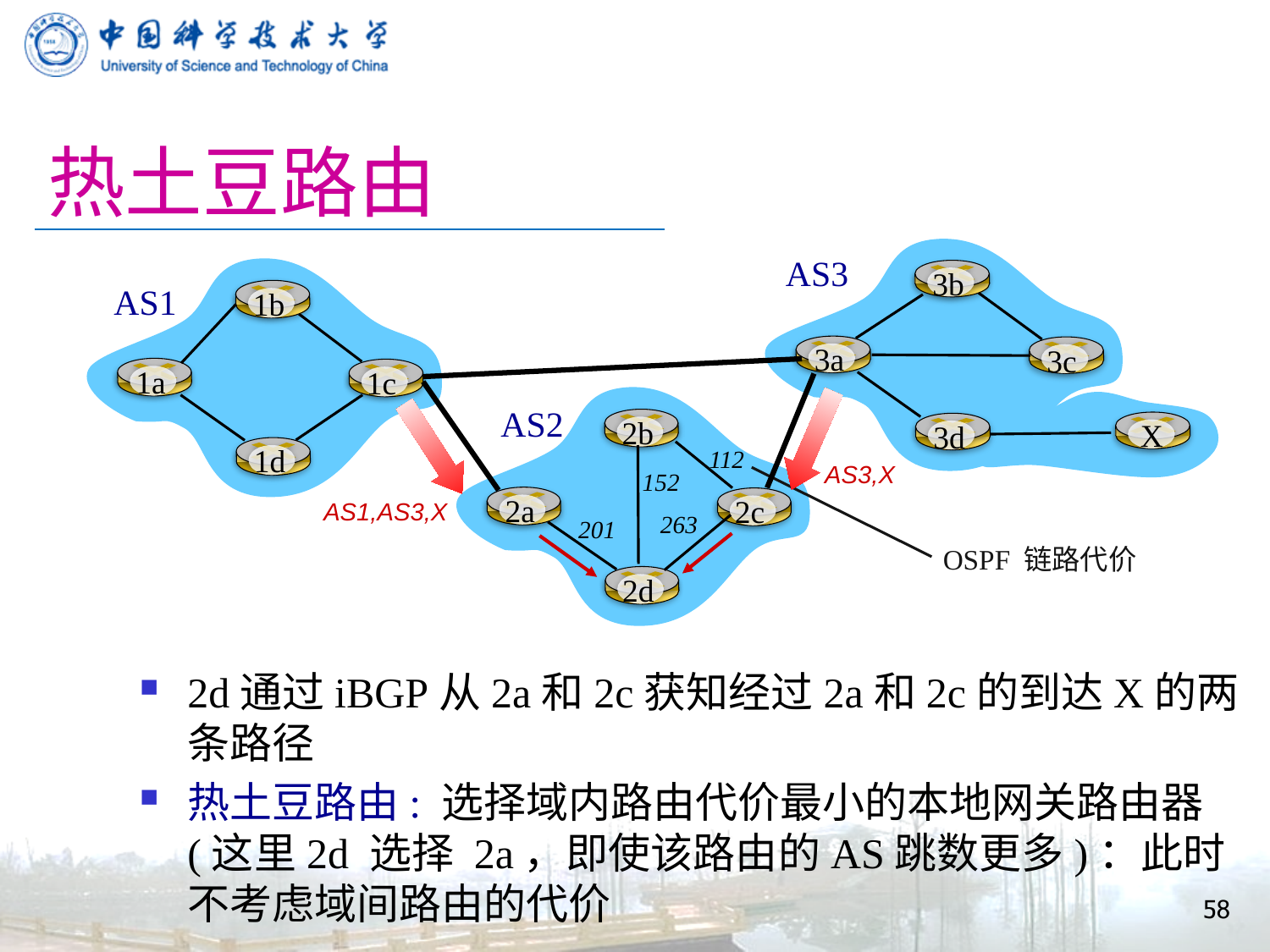

# 热土豆路由

AS3
3b

1b

1a

1c

1d

AS1
3a

3c

AS3,X

  X

AS2

AS1,AS3,X
2b

2a

2c

2d

3d

112
152
263
201
OSPF 链路代价
2d通过iBGP从2a和2c获知经过2a和2c的到达X的两条路径
热土豆路由: 选择域内路由代价最小的本地网关路由器 (这里2d 选择 2a，即使该路由的AS跳数更多)：此时不考虑域间路由的代价
58